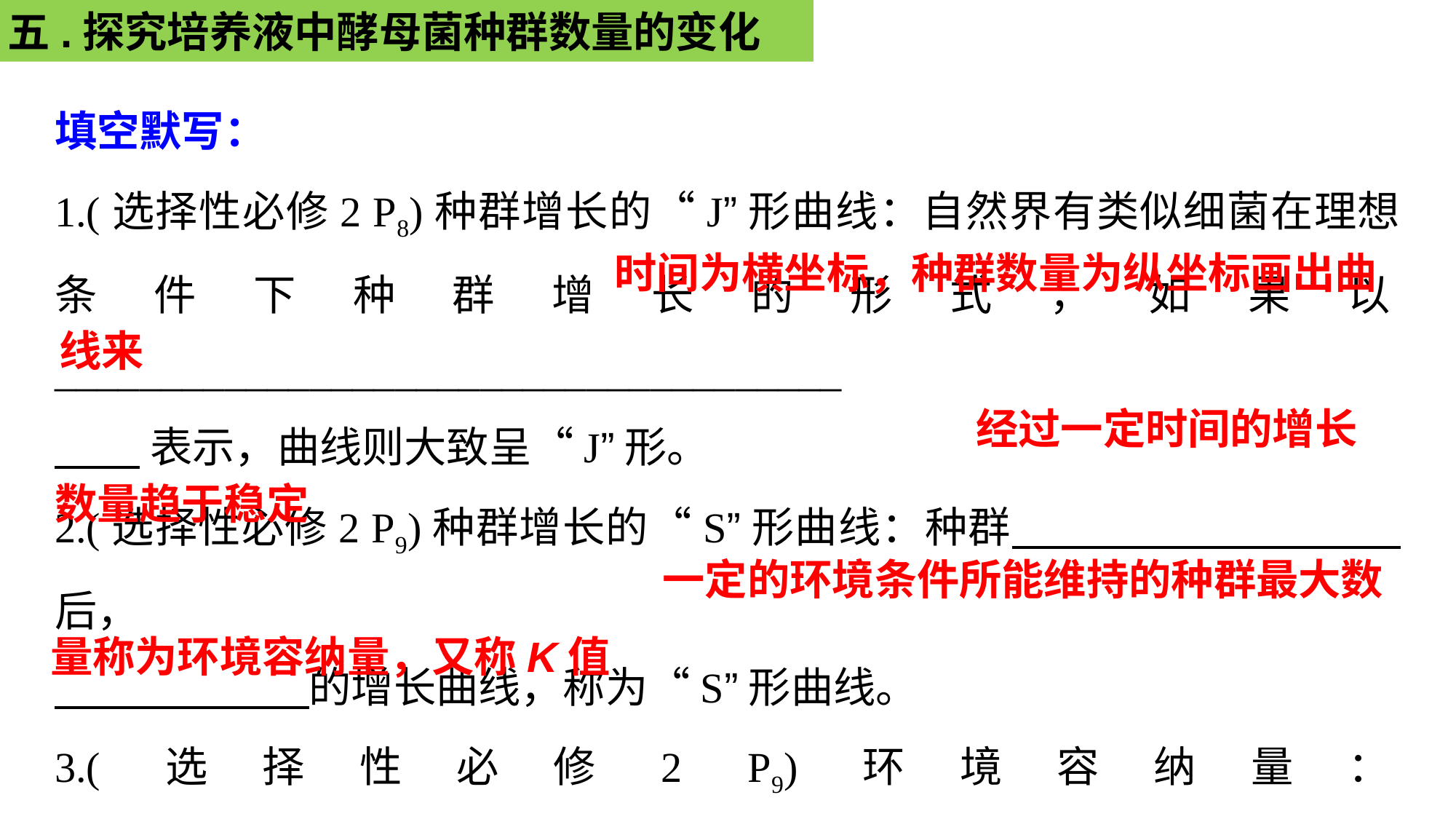

五.探究培养液中酵母菌种群数量的变化
填空默写：
1.(选择性必修2 P8)种群增长的“J”形曲线：自然界有类似细菌在理想条件下种群增长的形式，如果以_____________________________________
         表示，曲线则大致呈“J”形。
2.(选择性必修2 P9)种群增长的“S”形曲线：种群　　　　　　　　　后，
　　　　　　的增长曲线，称为“S”形曲线。
3.(选择性必修2 P9)环境容纳量：___________________________________
　　　　　　　　　　　　　。
时间为横坐标，种群数量为纵坐标画出曲
线来
经过一定时间的增长
数量趋于稳定
一定的环境条件所能维持的种群最大数
量称为环境容纳量，又称K值